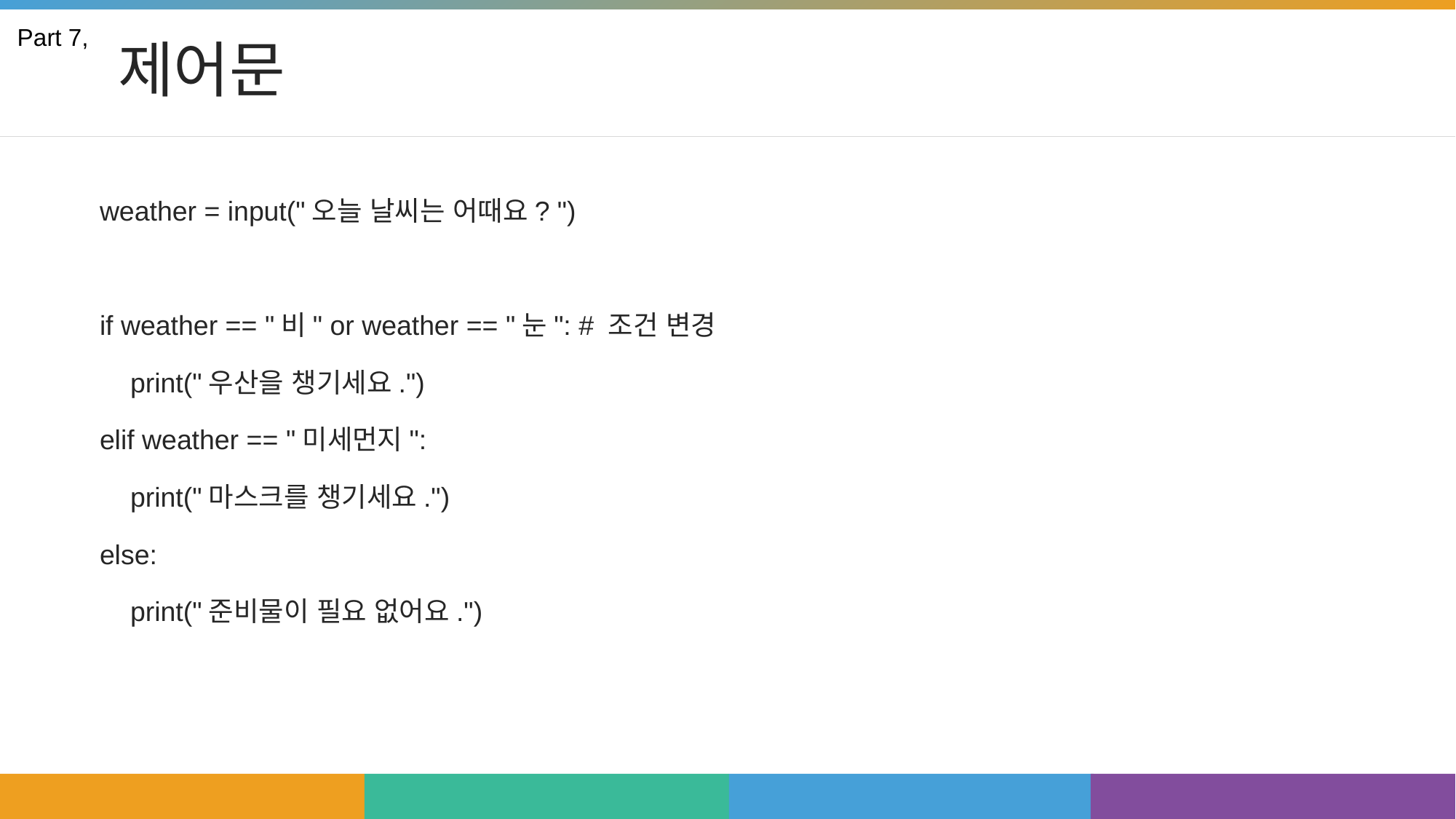

# 제어문
Part 7,
weather = input("오늘 날씨는 어때요? ")

if weather == "비" or weather == "눈": # 조건 변경
    print("우산을 챙기세요.")
elif weather == "미세먼지":
    print("마스크를 챙기세요.")
else:
    print("준비물이 필요 없어요.")